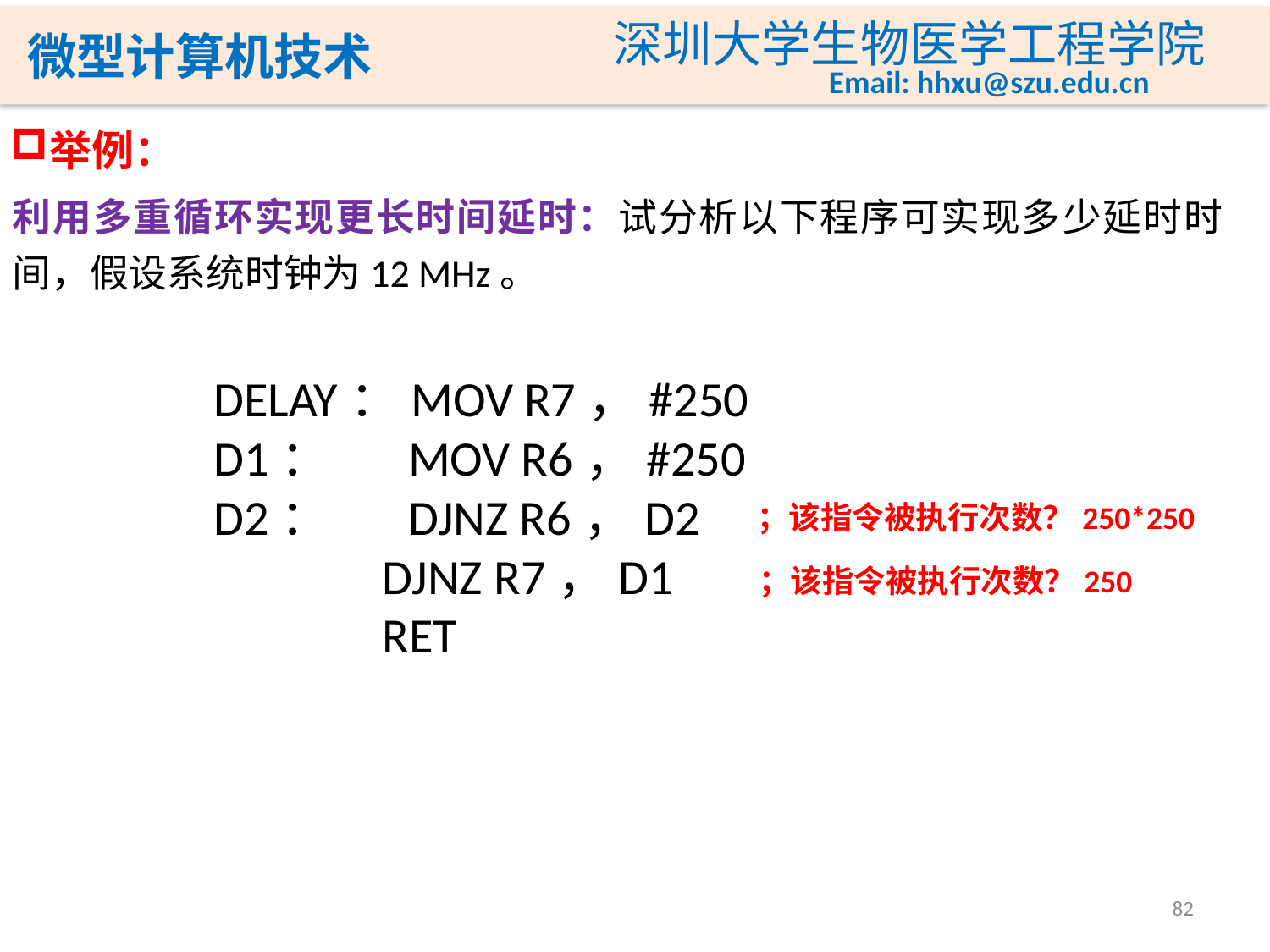

举例：
利用多重循环实现更长时间延时：试分析以下程序可实现多少延时时间，假设系统时钟为12 MHz。
DELAY：MOV R7，#250
D1：      MOV R6，#250
D2：      DJNZ R6，D2
               DJNZ R7，D1
               RET
；该指令被执行次数？250*250
；该指令被执行次数？250
82